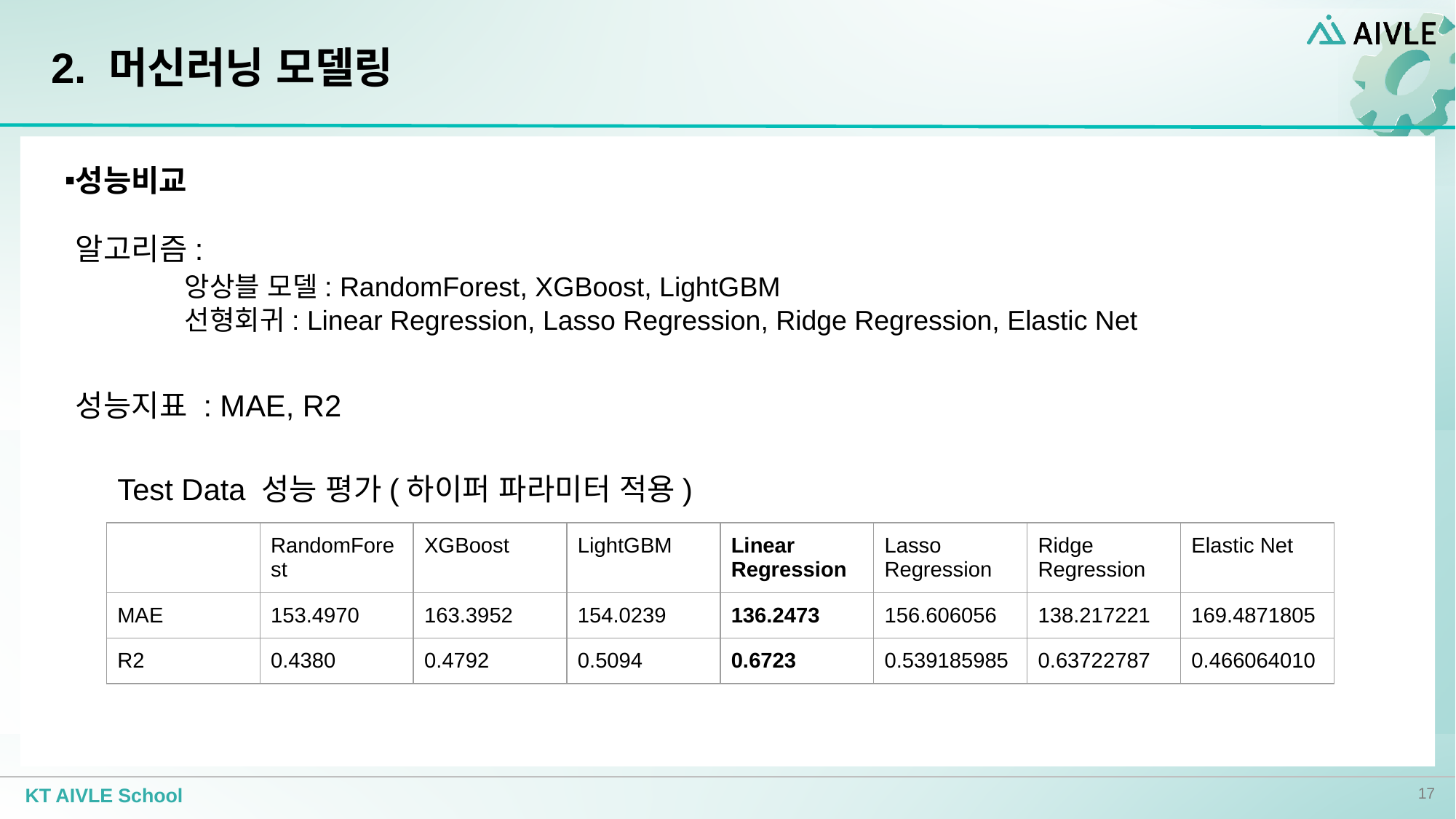

# 2. 머신러닝 모델링
성능비교
알고리즘:
	앙상블 모델: RandomForest, XGBoost, LightGBM
	선형회귀: Linear Regression, Lasso Regression, Ridge Regression, Elastic Net
성능지표 : MAE, R2
Test Data 성능 평가(하이퍼 파라미터 적용)
|  | RandomForest | XGBoost | LightGBM | Linear Regression | Lasso Regression | Ridge Regression | Elastic Net |
| --- | --- | --- | --- | --- | --- | --- | --- |
| MAE | 153.4970 | 163.3952 | 154.0239 | 136.2473 | 156.606056 | 138.217221 | 169.4871805 |
| R2 | 0.4380 | 0.4792 | 0.5094 | 0.6723 | 0.539185985 | 0.63722787 | 0.466064010 |